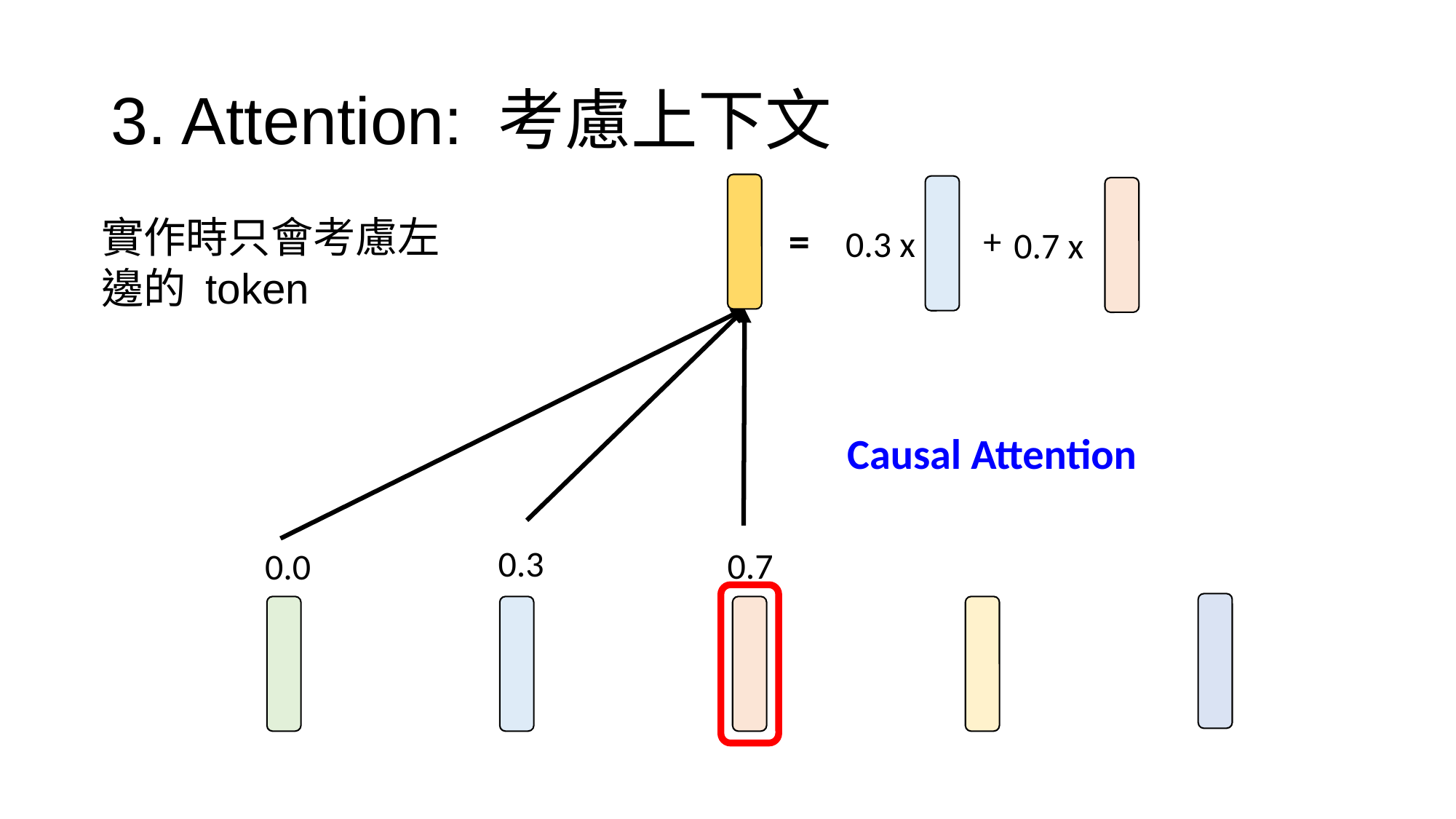

# 3. Attention: 考慮上下文

實作時只會考慮左邊的 token
=
+
0.3 x
0.7 x
Causal Attention
0.3
0.7
0.0